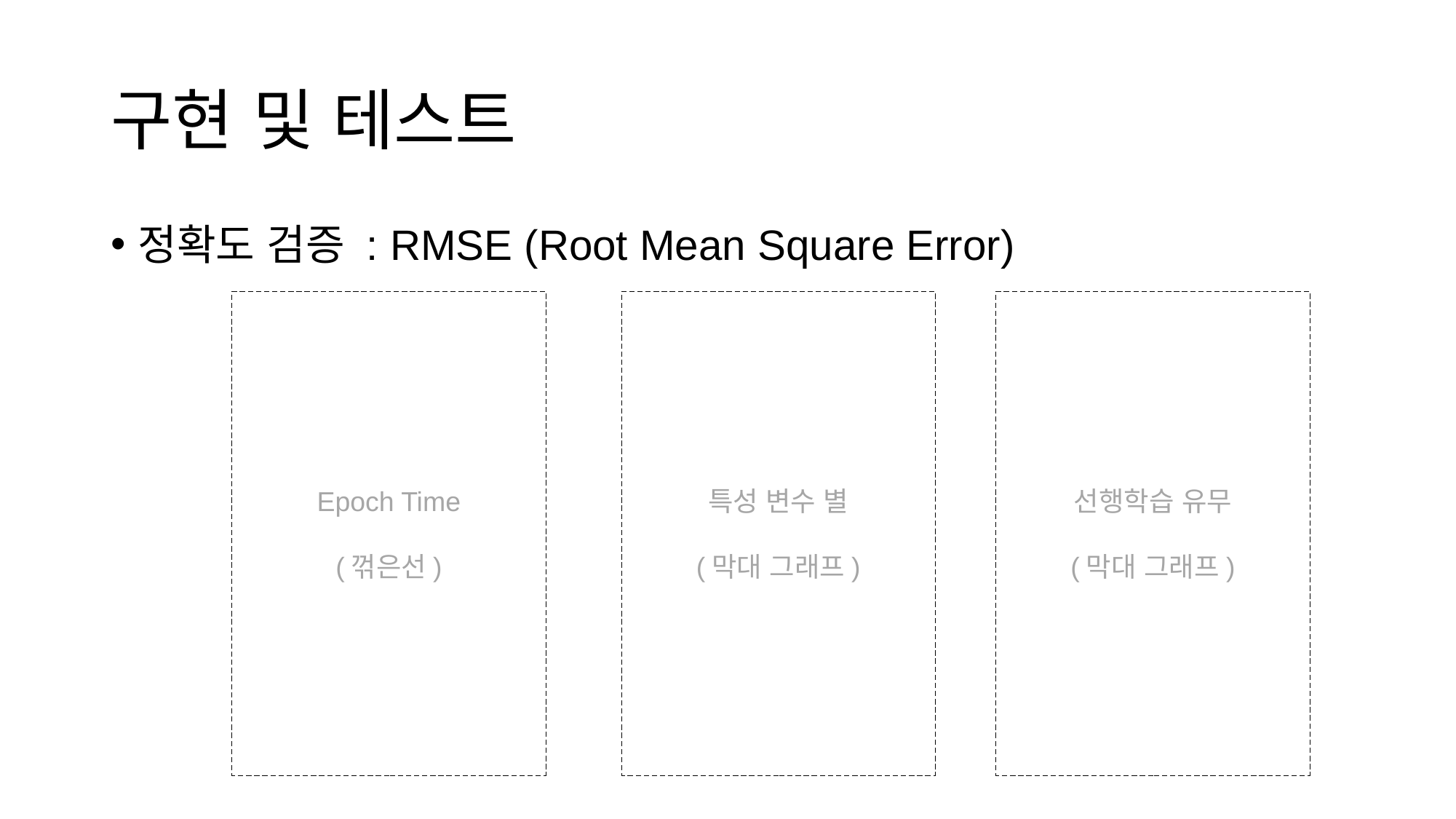

# 구현 및 테스트
정확도 검증 : RMSE (Root Mean Square Error)

Epoch Time

(꺾은선)
특성 변수 별

(막대 그래프)
선행학습 유무

(막대 그래프)